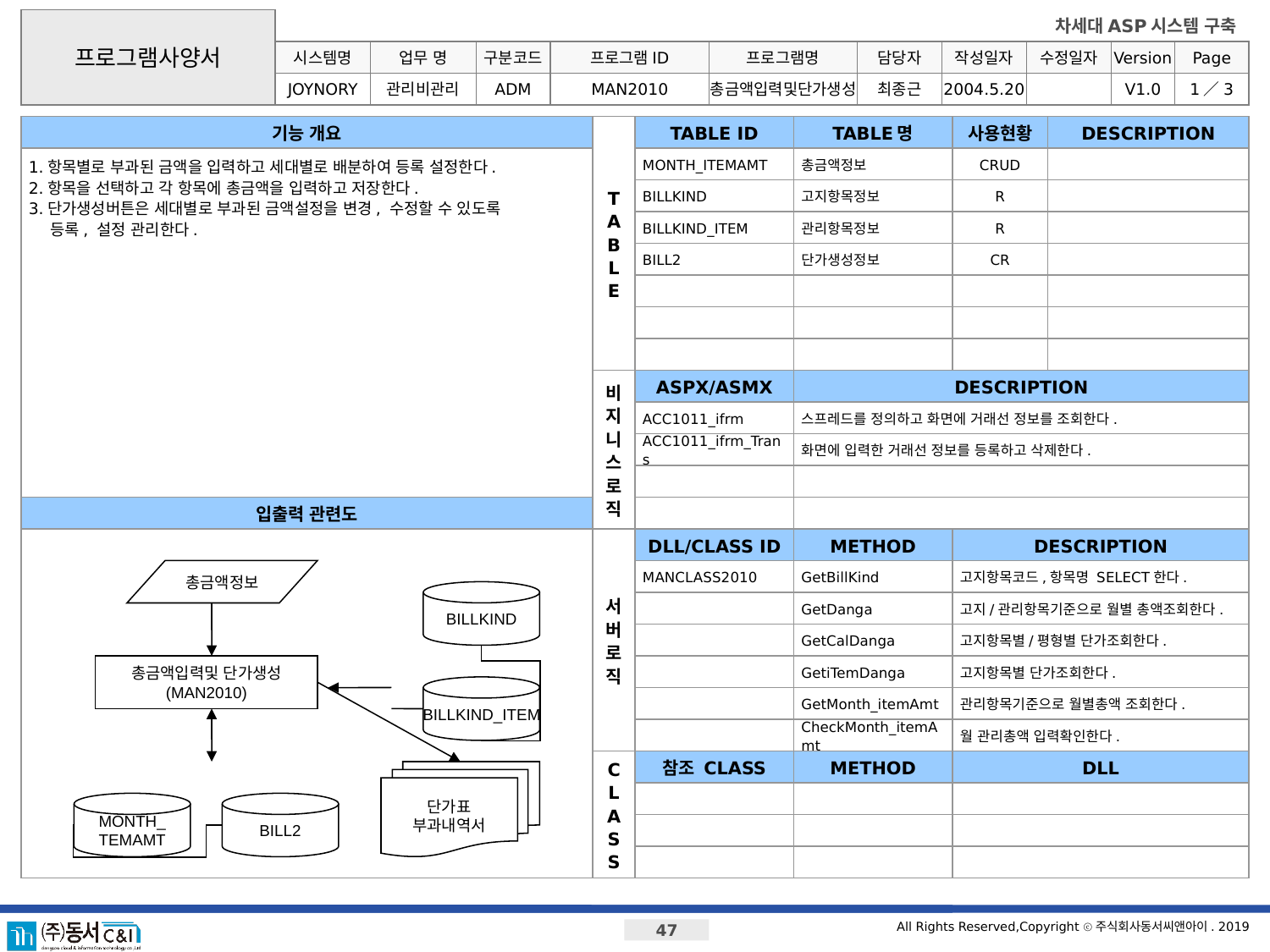

프로그램사양서
시스템명
업무 명
구분코드
프로그램ID
프로그램명
JOYNORY
관리비관리
ADM
MAN2010
총금액입력및단가생성
최종근
2004.5.20

V1.0
1／3
기능 개요
T
A
B
L
E
TABLE ID
TABLE명
사용현황
DESCRIPTION
1.항목별로 부과된 금액을 입력하고 세대별로 배분하여 등록 설정한다.
2.항목을 선택하고 각 항목에 총금액을 입력하고 저장한다.
3.단가생성버튼은 세대별로 부과된 금액설정을 변경, 수정할 수 있도록
    등록, 설정 관리한다.

MONTH_ITEMAMT
총금액정보
CRUD

BILLKIND
고지항목정보
R

BILLKIND_ITEM
관리항목정보
R

BILL2
단가생성정보
CR

비지니스로직
ASPX/ASMX
DESCRIPTION
ACC1011_ifrm
스프레드를 정의하고 화면에 거래선 정보를 조회한다.
ACC1011_ifrm_Trans
화면에 입력한 거래선 정보를 등록하고 삭제한다.

입출력 관련도

서버로직
DLL/CLASS ID
METHOD
DESCRIPTION
총금액정보
MANCLASS2010
GetBillKind
고지항목코드,항목명 SELECT한다.
BILLKIND

GetDanga
고지/관리항목기준으로 월별 총액조회한다.

GetCalDanga
고지항목별/평형별 단가조회한다.
총금액입력및 단가생성
(MAN2010)

GetiTemDanga
고지항목별 단가조회한다.
BILLKIND_ITEM

GetMonth_itemAmt
관리항목기준으로 월별총액 조회한다.

CheckMonth_itemAmt
월 관리총액 입력확인한다.
C
L
A
S
S
참조 CLASS
METHOD
DLL
단가표
부과내역서

MONTH_
TEMAMT
BILL2